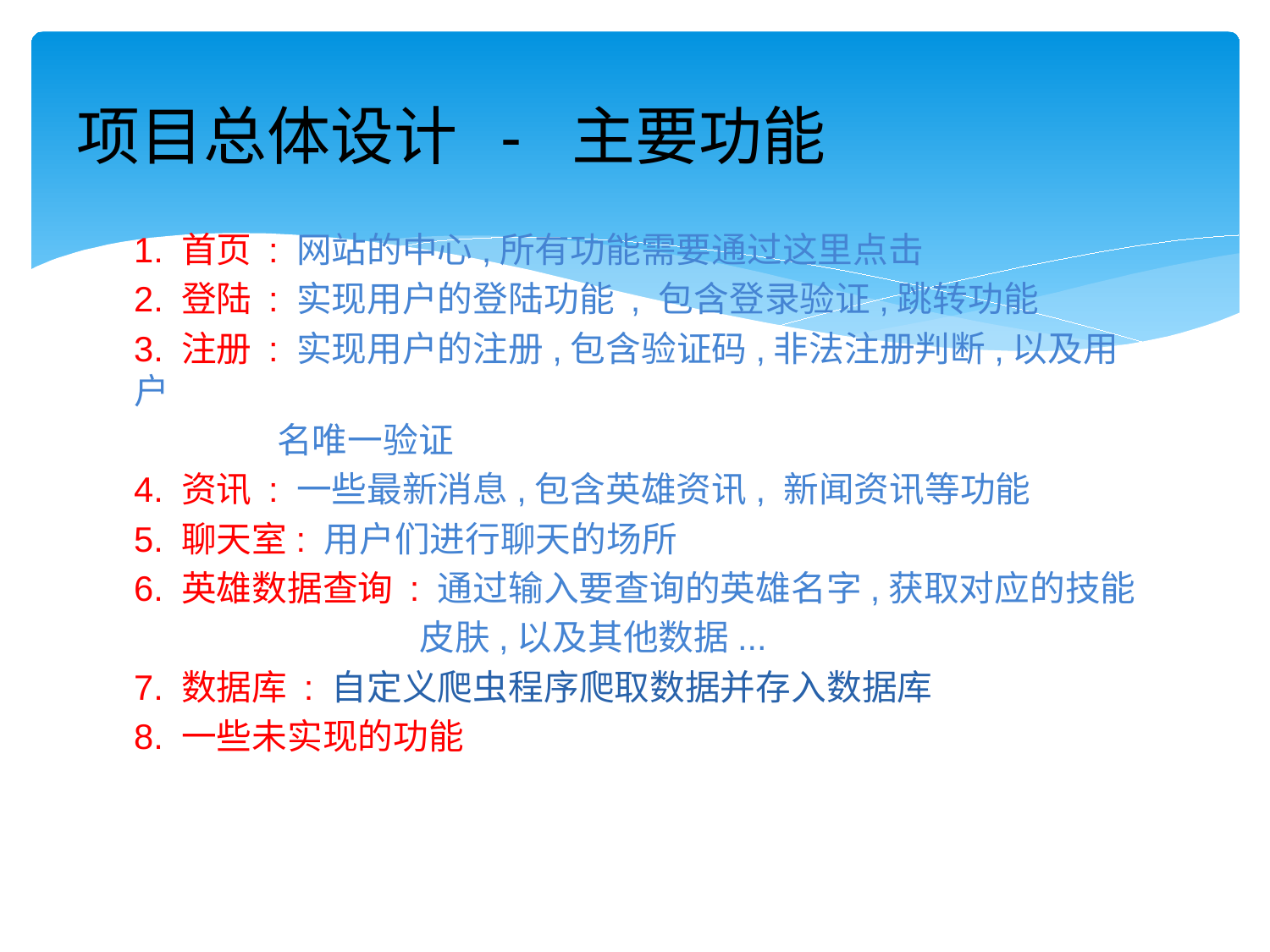

# 项目总体设计  -  主要功能
1. 首页 : 网站的中心,所有功能需要通过这里点击
2. 登陆 : 实现用户的登陆功能 , 包含登录验证,跳转功能
3. 注册 : 实现用户的注册,包含验证码,非法注册判断,以及用户
	 名唯一验证
4. 资讯 : 一些最新消息,包含英雄资讯, 新闻资讯等功能
5. 聊天室: 用户们进行聊天的场所
6. 英雄数据查询 : 通过输入要查询的英雄名字,获取对应的技能
		   皮肤,以及其他数据...
7. 数据库 : 自定义爬虫程序爬取数据并存入数据库
8. 一些未实现的功能